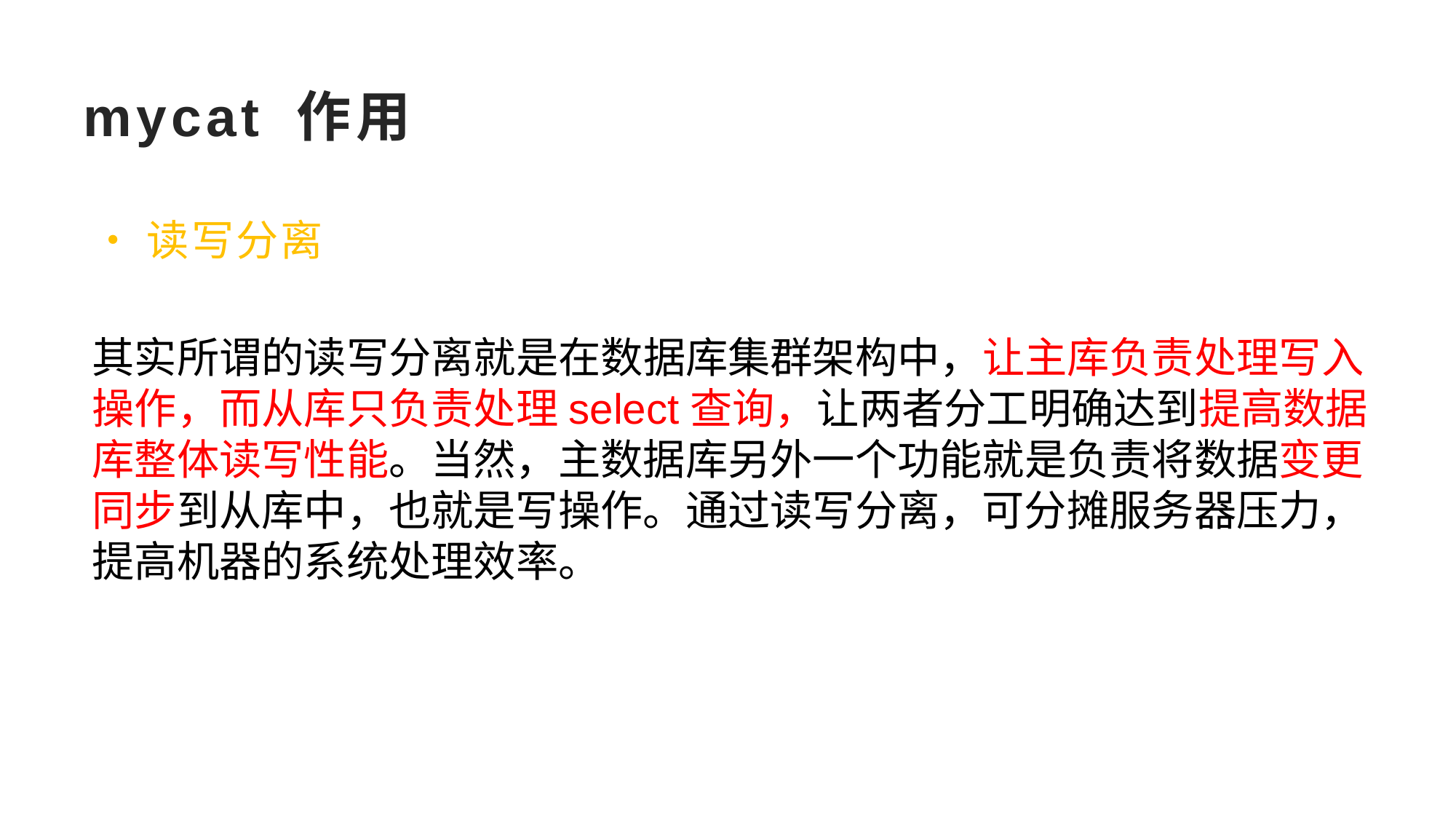

# mycat 作用
•读写分离
其实所谓的读写分离就是在数据库集群架构中，让主库负责处理写入操作，而从库只负责处理select查询，让两者分工明确达到提高数据库整体读写性能。当然，主数据库另外一个功能就是负责将数据变更同步到从库中，也就是写操作。通过读写分离，可分摊服务器压力，提高机器的系统处理效率。